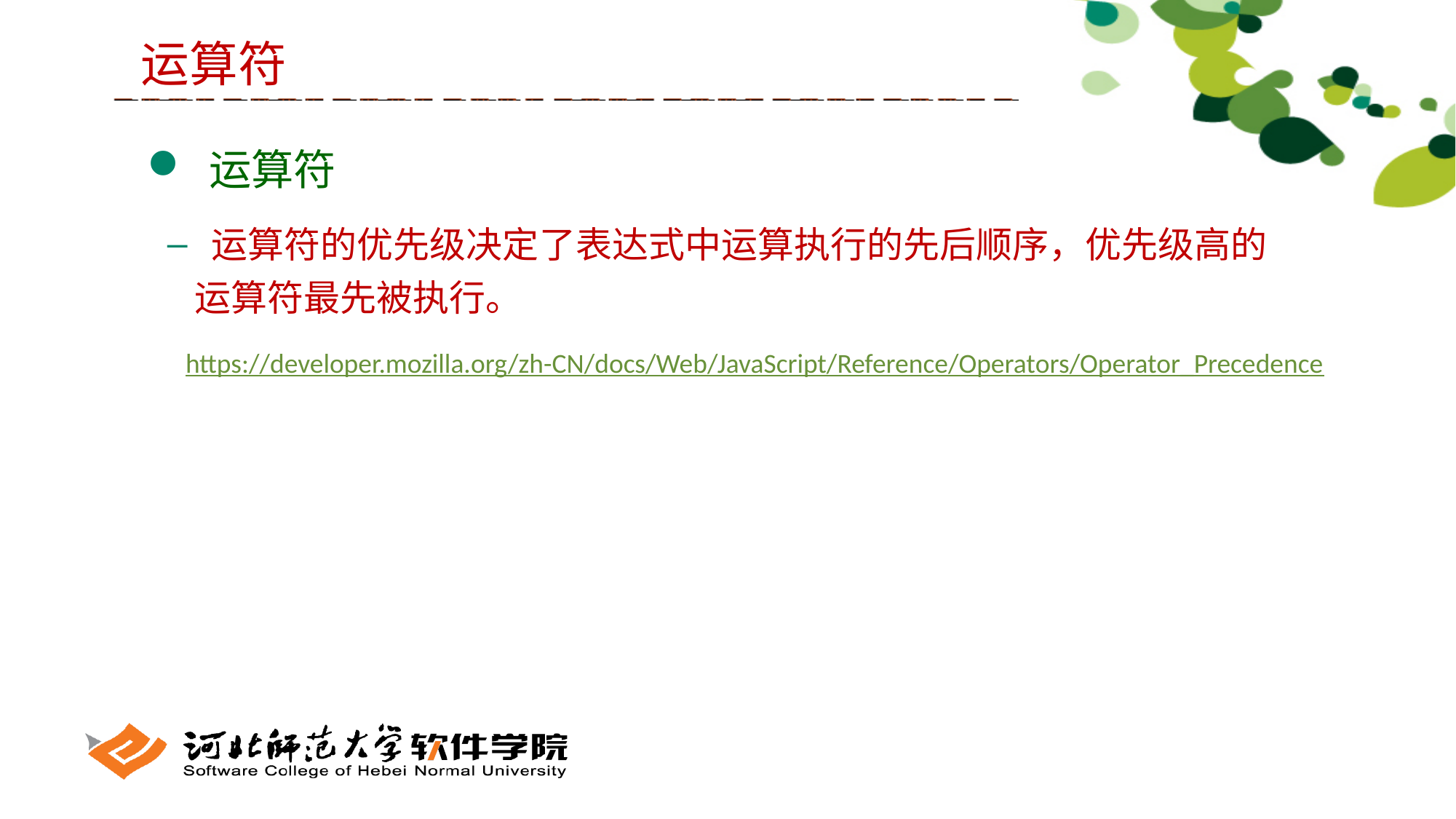

运算符
 运算符
 运算符的优先级决定了表达式中运算执行的先后顺序，优先级高的运算符最先被执行。

https://developer.mozilla.org/zh-CN/docs/Web/JavaScript/Reference/Operators/Operator_Precedence